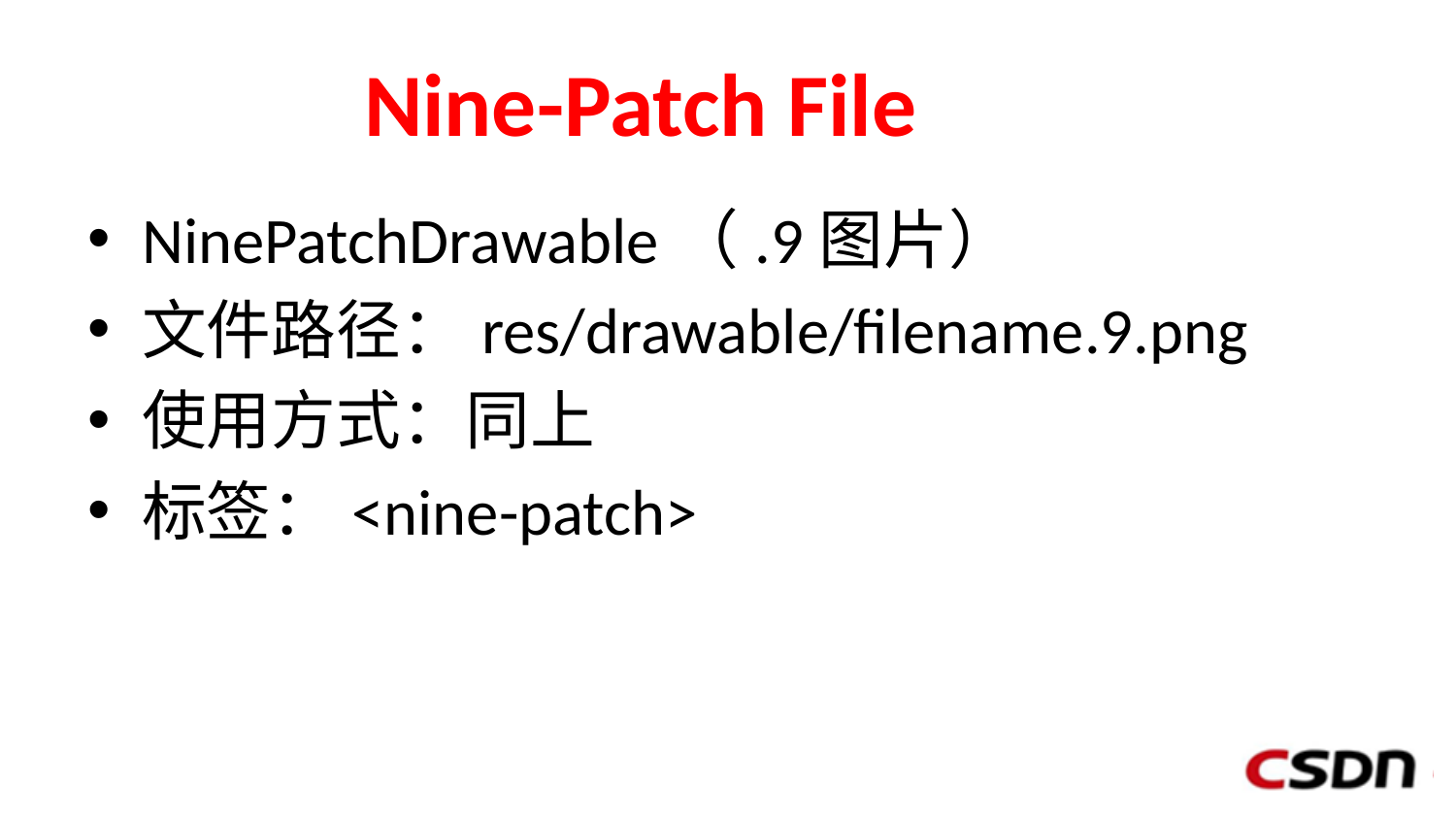

# Nine-Patch File
NinePatchDrawable（.9图片）
文件路径：res/drawable/filename.9.png
使用方式：同上
标签：<nine-patch>